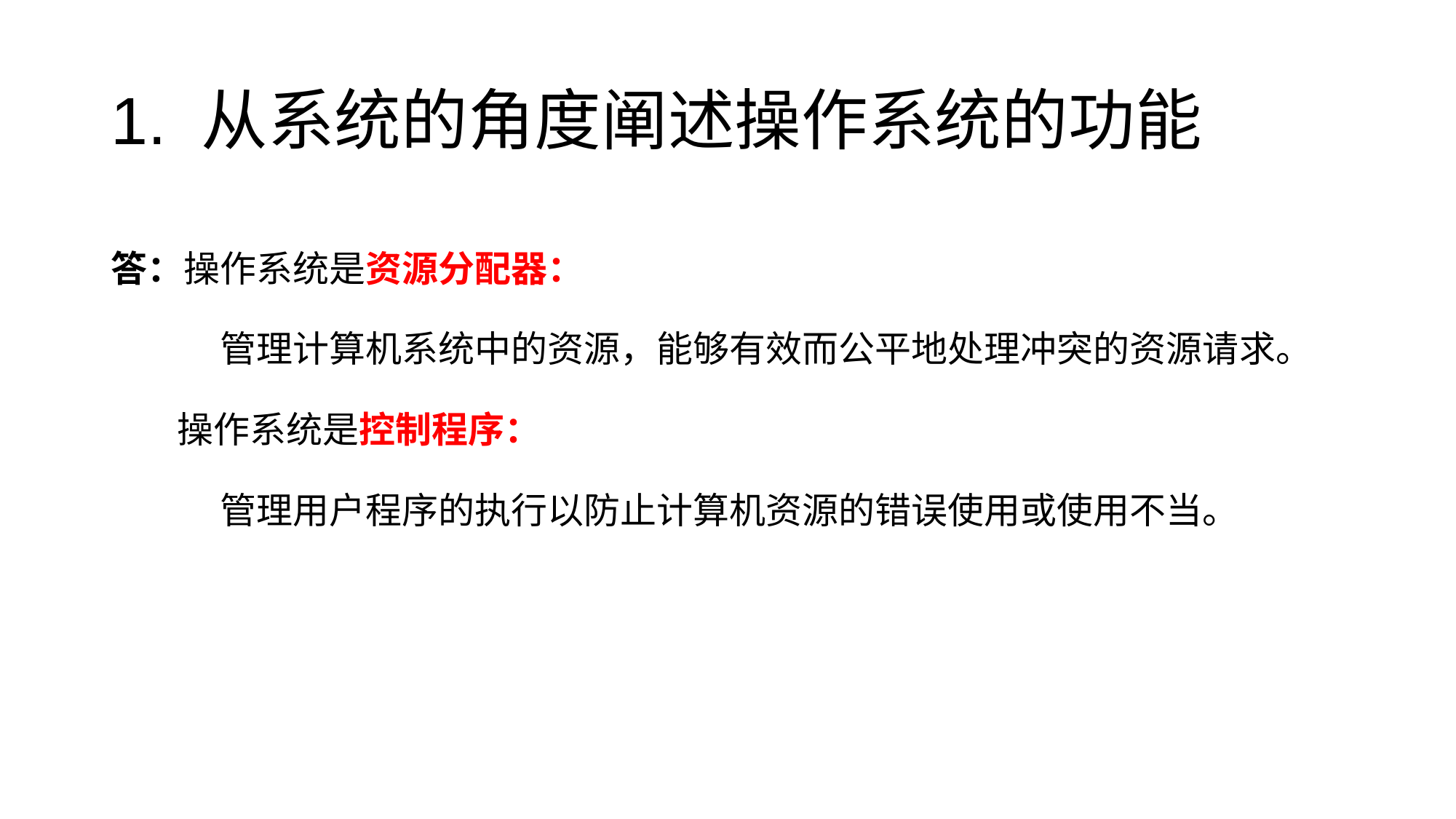

# 1. 从系统的角度阐述操作系统的功能
答：操作系统是资源分配器：
	管理计算机系统中的资源，能够有效而公平地处理冲突的资源请求。
       操作系统是控制程序：
	管理用户程序的执行以防止计算机资源的错误使用或使用不当。